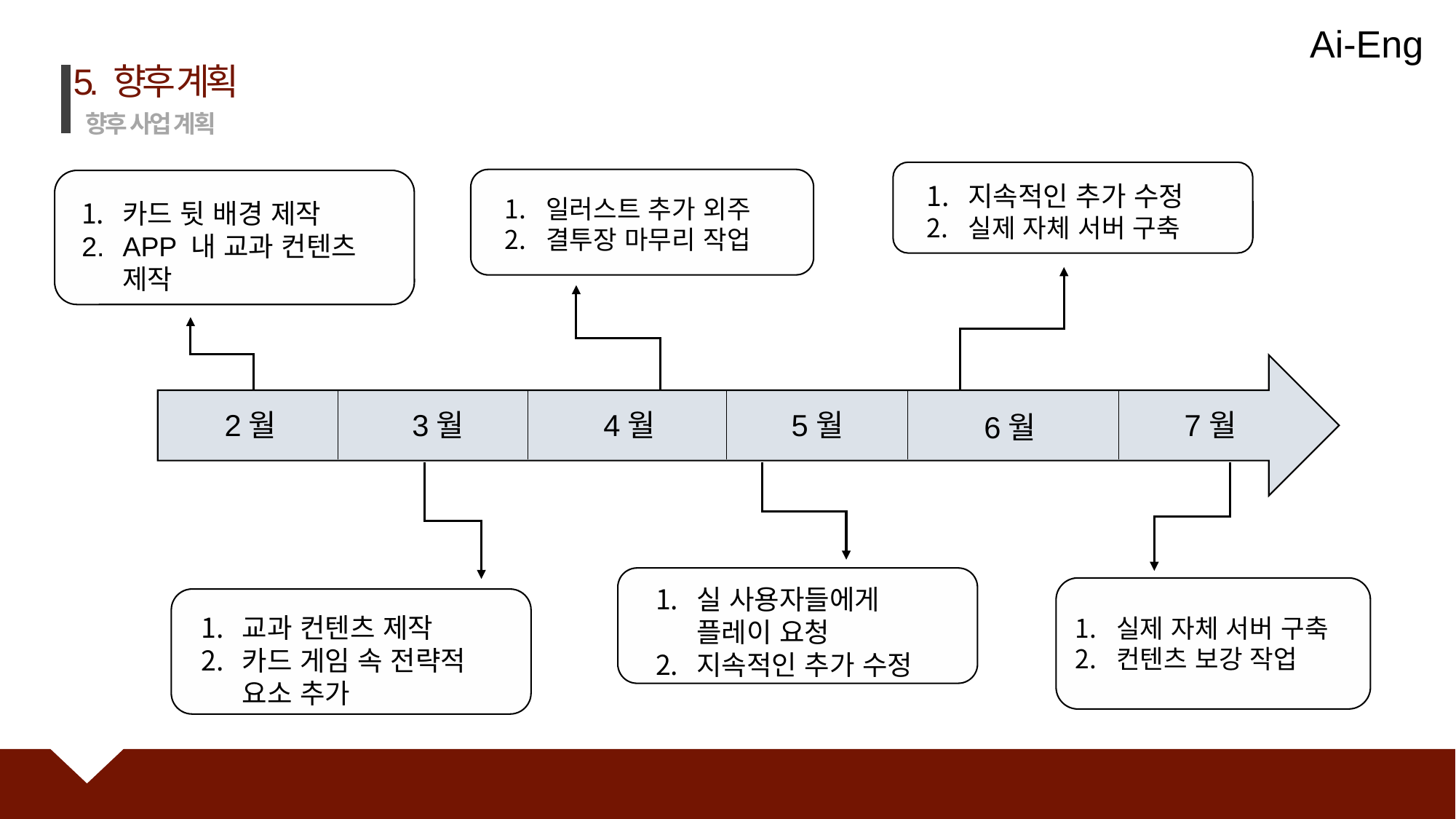

Ai-Eng
향후 사업 계획
  5. 향후 계획

지속적인 추가 수정
실제 자체 서버 구축

일러스트 추가 외주
결투장 마무리 작업

카드 뒷 배경 제작
APP 내 교과 컨텐츠 제작

2월
3월
4월
5월
7월
6월

실 사용자들에게 플레이 요청
지속적인 추가 수정

실제 자체 서버 구축
컨텐츠 보강 작업

교과 컨텐츠 제작
카드 게임 속 전략적 요소 추가